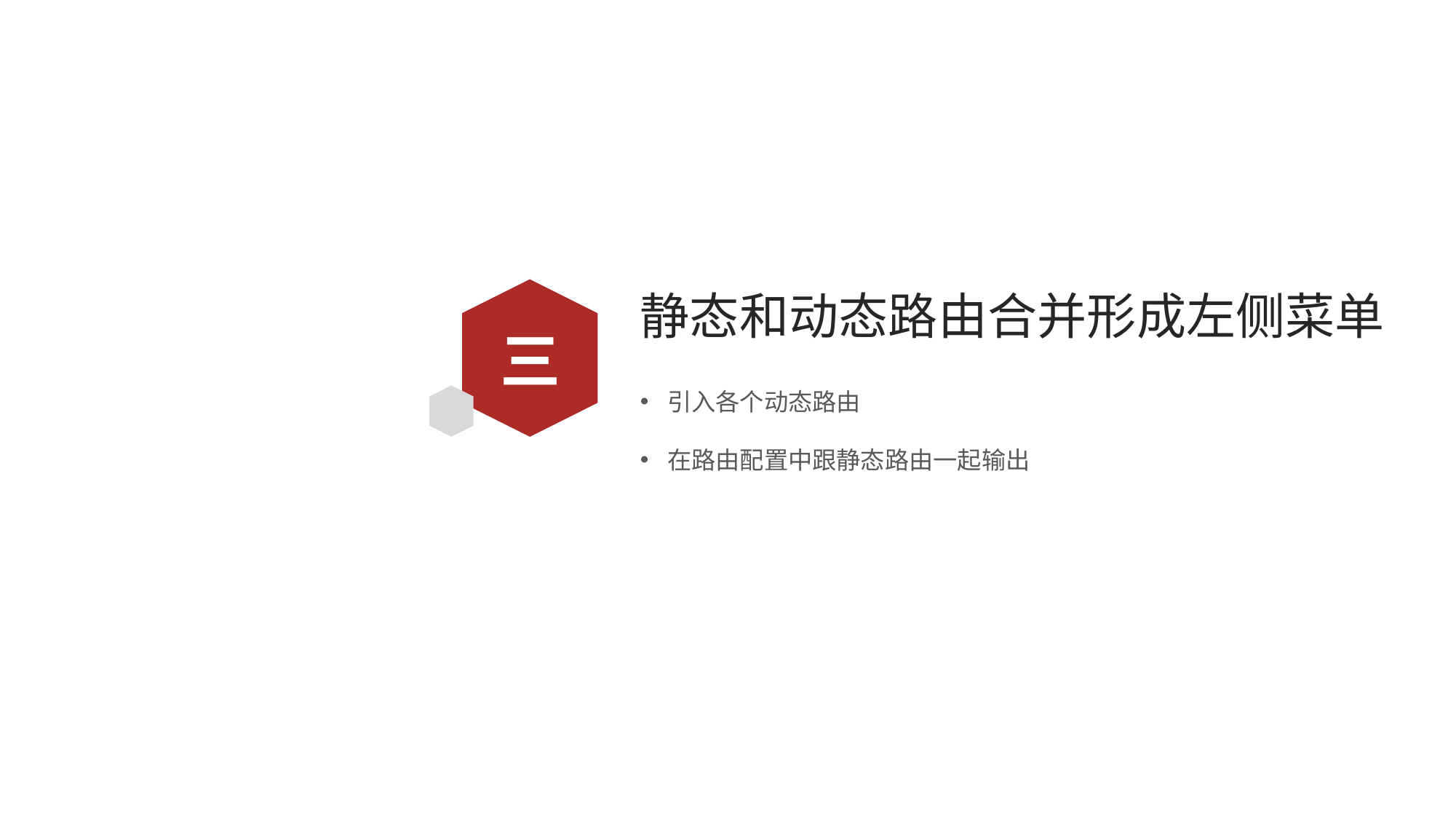

# 静态和动态路由合并形成左侧菜单
三
引入各个动态路由
在路由配置中跟静态路由一起输出